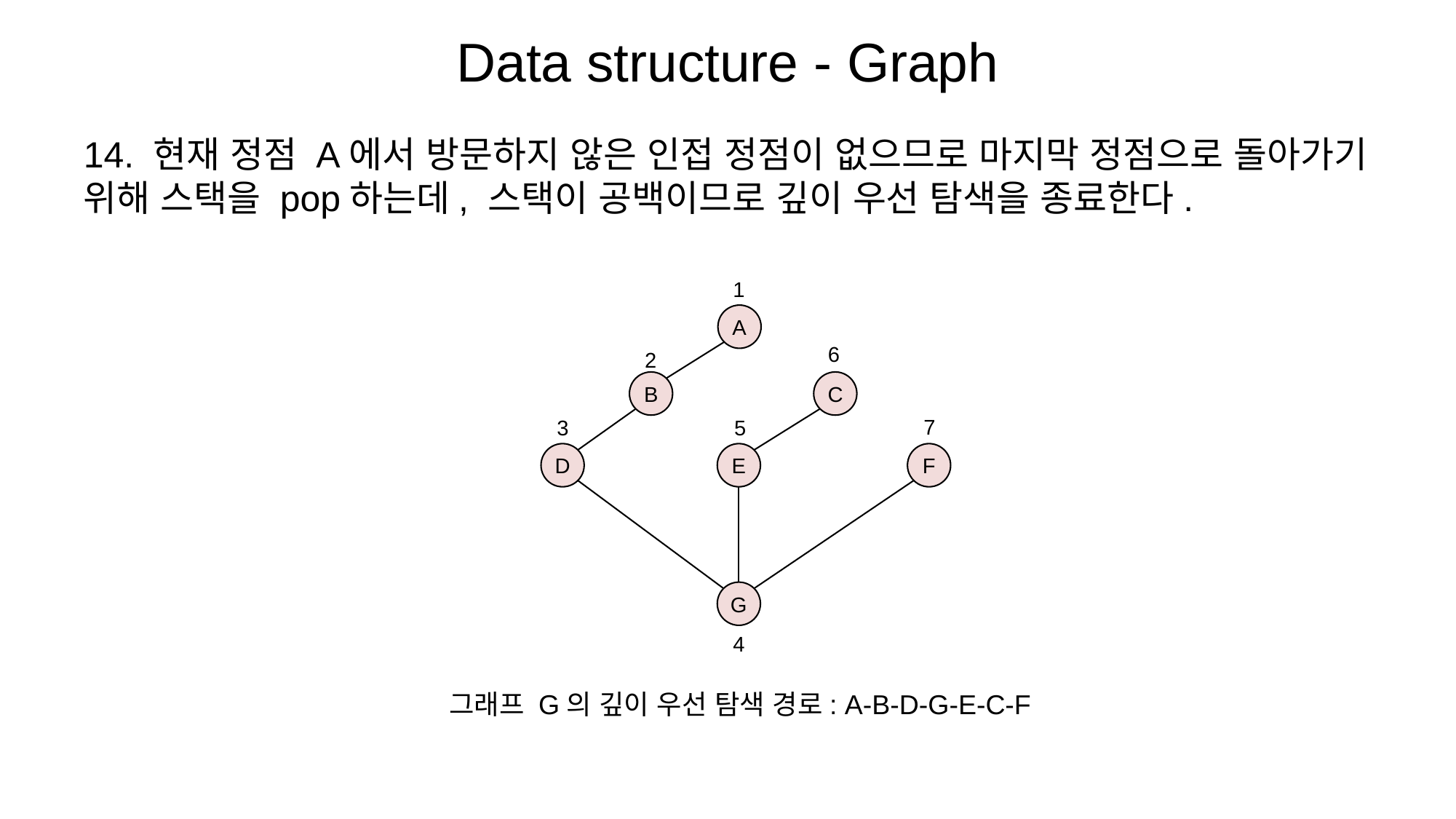

# Data structure - Graph
14. 현재 정점 A에서 방문하지 않은 인접 정점이 없으므로 마지막 정점으로 돌아가기 위해 스택을 pop하는데, 스택이 공백이므로 깊이 우선 탐색을 종료한다.

1
A
6
2
B
C
7
3
5
D
E
F
G
4
그래프 G의 깊이 우선 탐색 경로: A-B-D-G-E-C-F